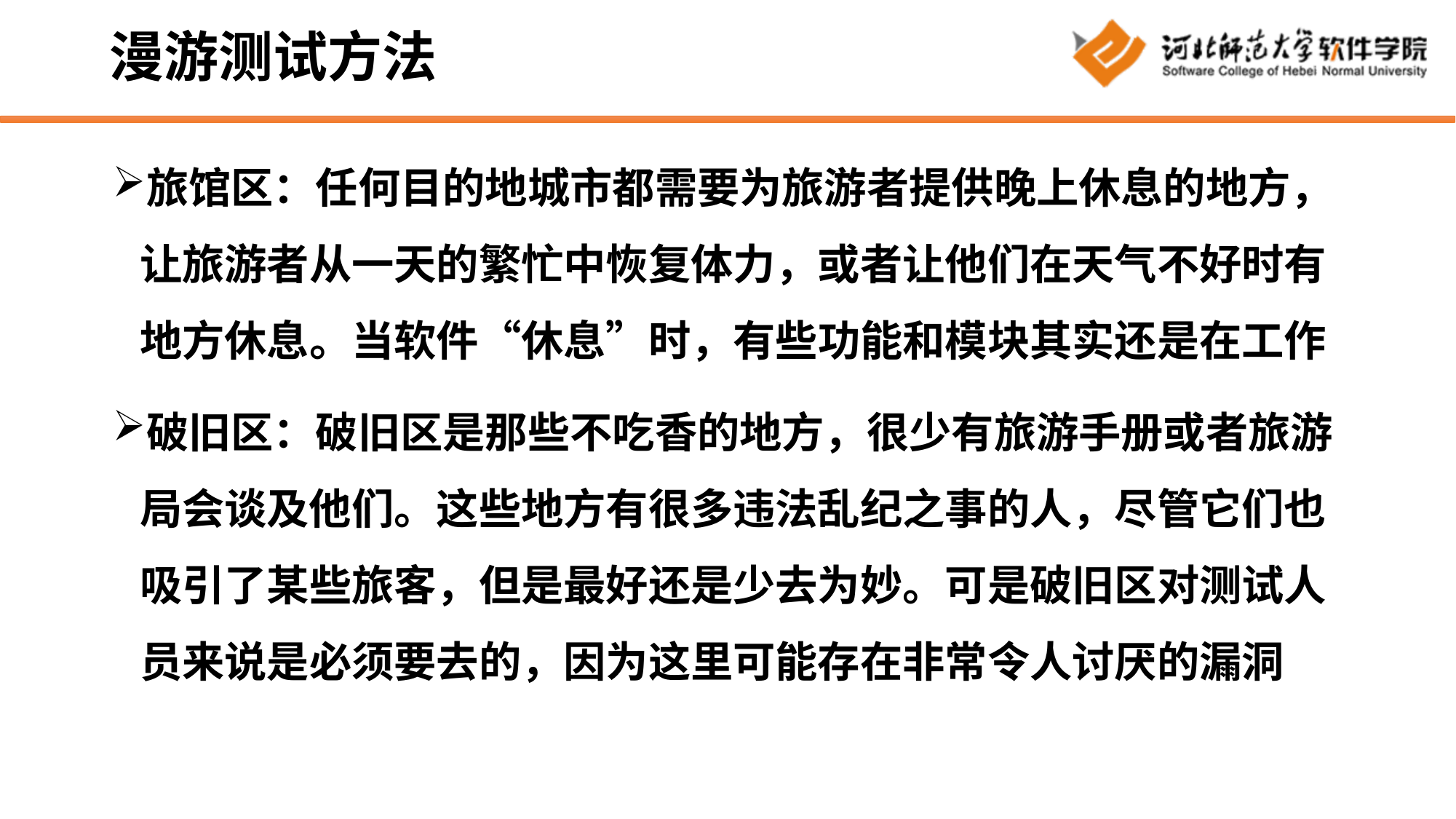

# 漫游测试方法
旅馆区：任何目的地城市都需要为旅游者提供晚上休息的地方，让旅游者从一天的繁忙中恢复体力，或者让他们在天气不好时有地方休息。当软件“休息”时，有些功能和模块其实还是在工作
破旧区：破旧区是那些不吃香的地方，很少有旅游手册或者旅游局会谈及他们。这些地方有很多违法乱纪之事的人，尽管它们也吸引了某些旅客，但是最好还是少去为妙。可是破旧区对测试人员来说是必须要去的，因为这里可能存在非常令人讨厌的漏洞